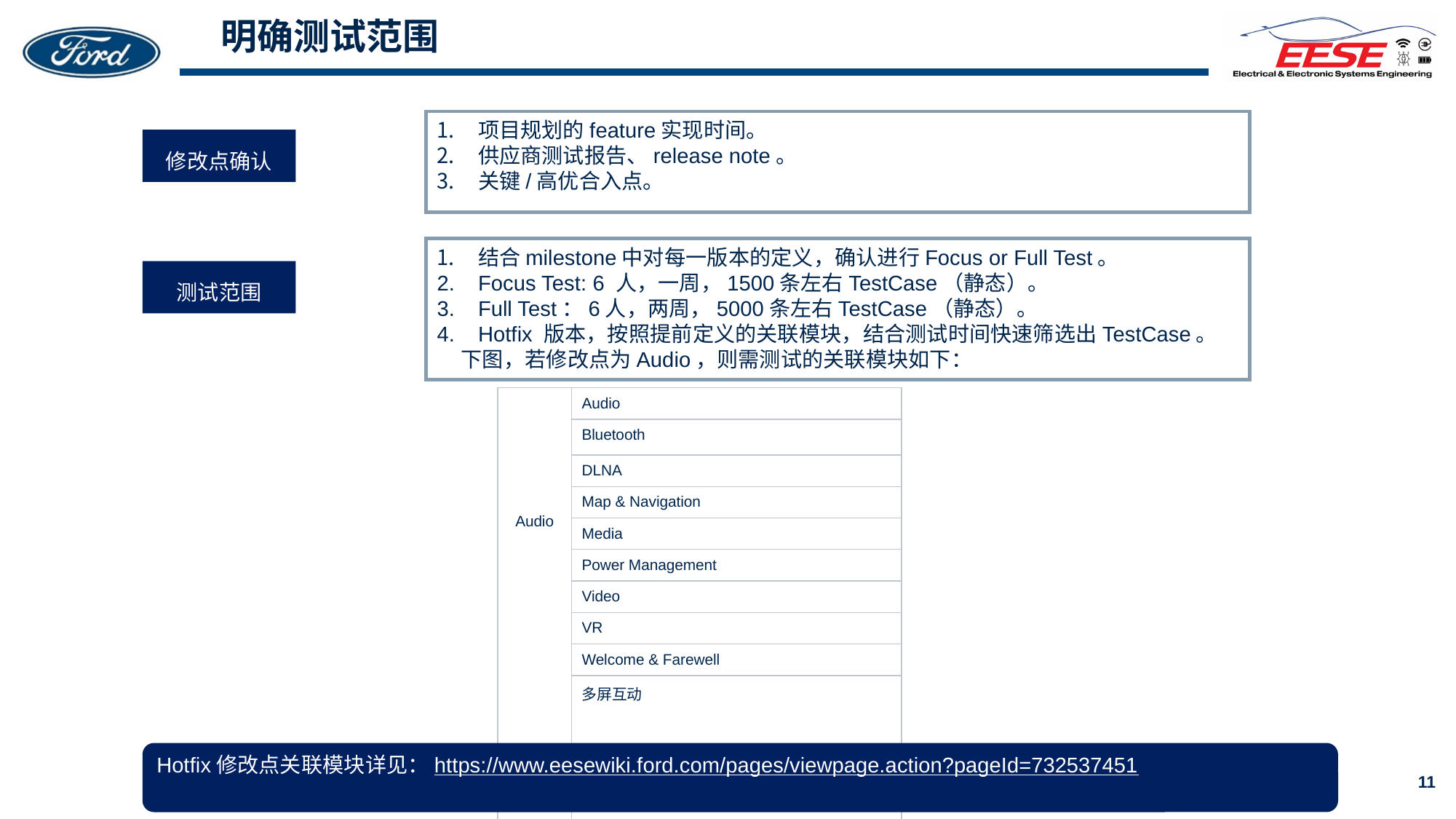

# 明确测试范围
项目规划的feature实现时间。
供应商测试报告、release note。
关键/高优合入点。

修改点确认
结合milestone中对每一版本的定义，确认进行Focus or Full Test。
Focus Test: 6 人，一周，1500条左右TestCase（静态）。
Full Test：6人，两周，5000条左右TestCase（静态）。
Hotfix 版本，按照提前定义的关联模块，结合测试时间快速筛选出TestCase。
    下图，若修改点为Audio，则需测试的关联模块如下：

测试范围
| Audio | Audio |
| --- | --- |
|  | Bluetooth |
|  | DLNA |
|  | Map & Navigation |
|  | Media |
|  | Power Management |
|  | Video |
|  | VR |
|  | Welcome & Farewell |
|  | 多屏互动 |
Hotfix修改点关联模块详见：https://www.eesewiki.ford.com/pages/viewpage.action?pageId=732537451